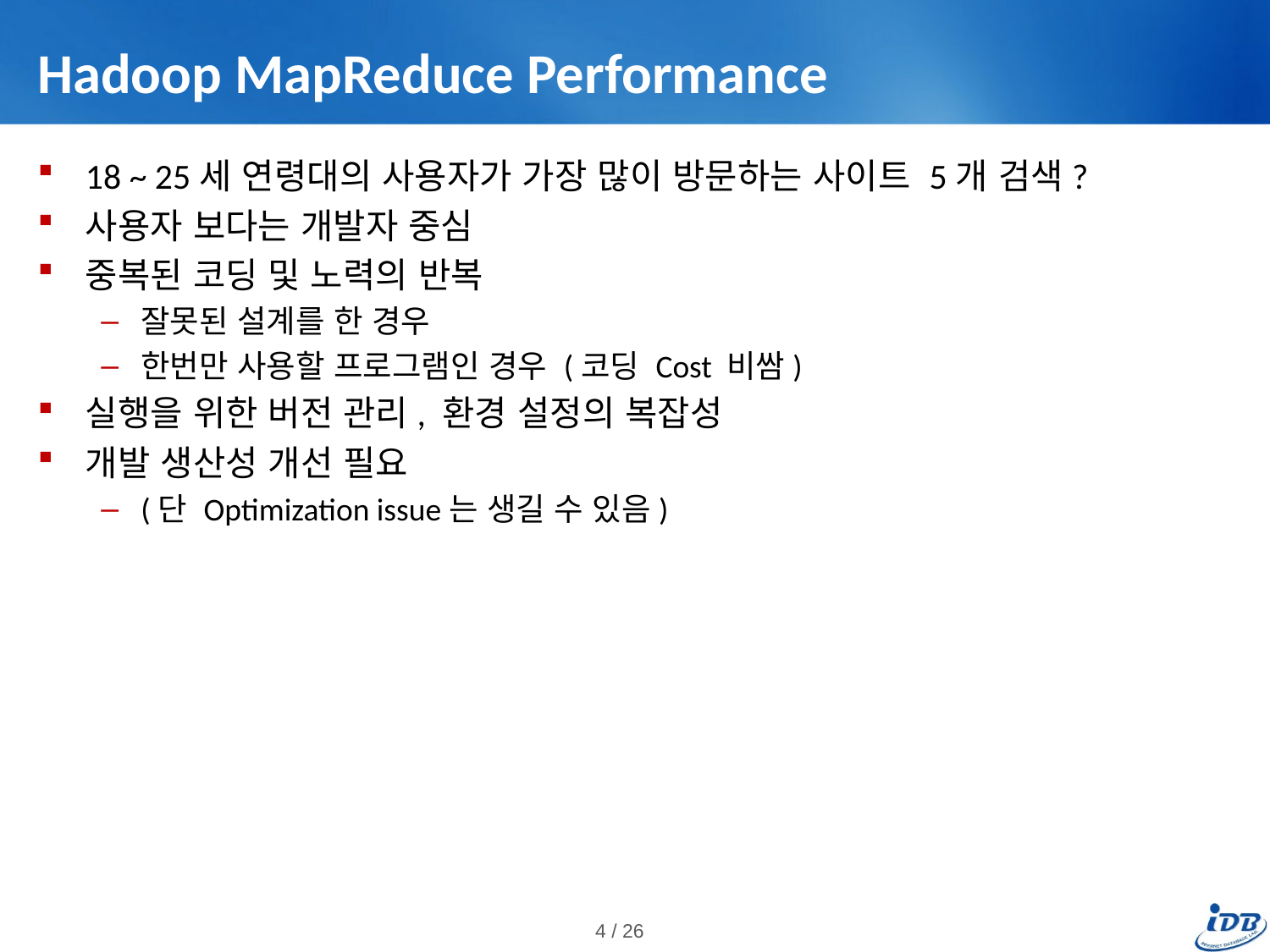

# Hadoop MapReduce Performance
18 ~ 25세 연령대의 사용자가 가장 많이 방문하는 사이트 5개 검색?
사용자 보다는 개발자 중심
중복된 코딩 및 노력의 반복
잘못된 설계를 한 경우
한번만 사용할 프로그램인 경우 (코딩 Cost 비쌈)
실행을 위한 버전 관리, 환경 설정의 복잡성
개발 생산성 개선 필요
(단 Optimization issue는 생길 수 있음)